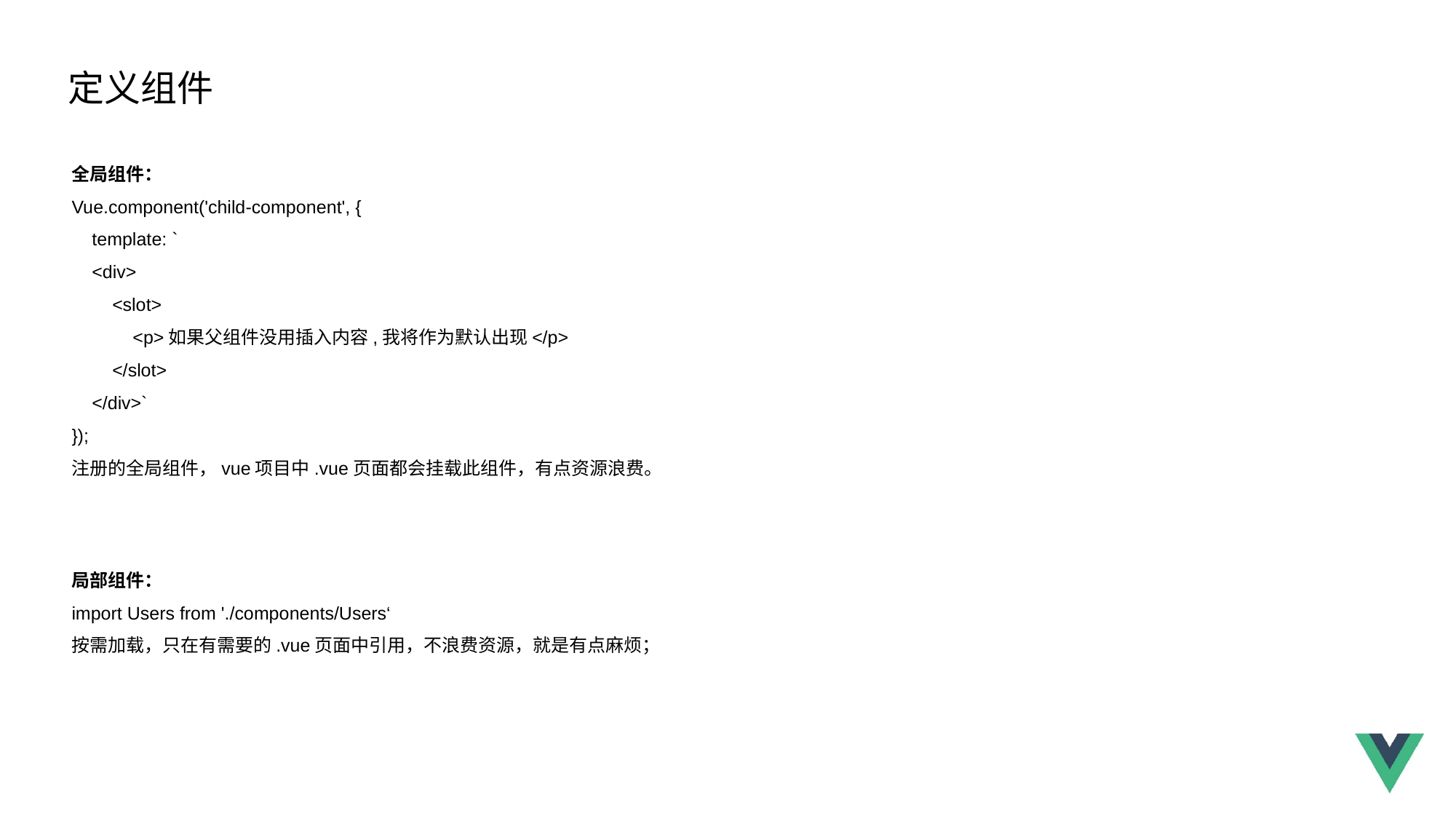

定义组件
全局组件：
Vue.component('child-component', {
    template: `
    <div>
        <slot>
            <p>如果父组件没用插入内容,我将作为默认出现</p>
        </slot>
    </div>`
});
注册的全局组件，vue项目中.vue页面都会挂载此组件，有点资源浪费。

局部组件：
import Users from './components/Users‘
按需加载，只在有需要的.vue页面中引用，不浪费资源，就是有点麻烦；